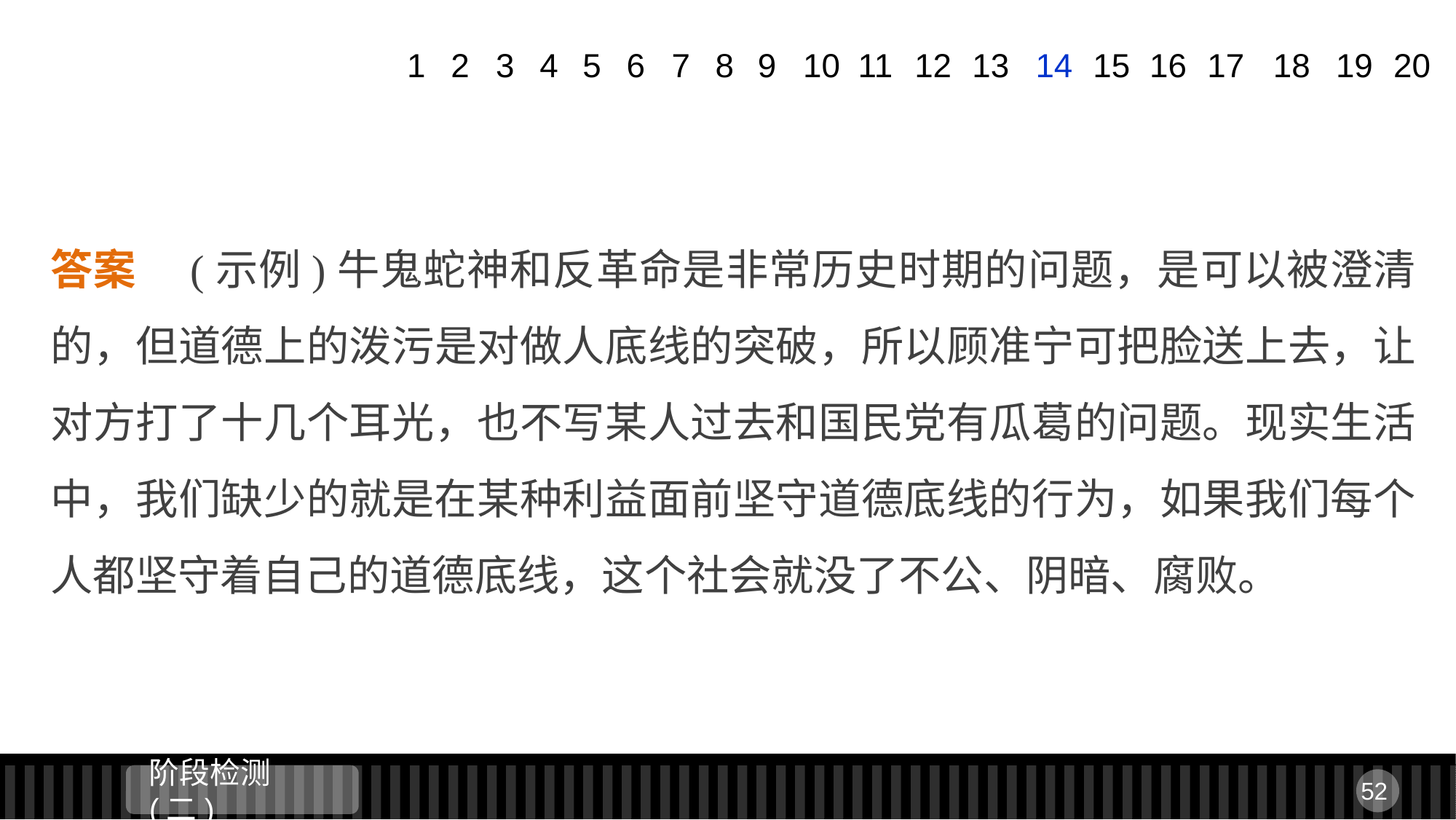

1
2
3
4
5
6
7
8
9
11
12
13
14
15
16
17
18
19
20
10
答案　(示例)牛鬼蛇神和反革命是非常历史时期的问题，是可以被澄清的，但道德上的泼污是对做人底线的突破，所以顾准宁可把脸送上去，让对方打了十几个耳光，也不写某人过去和国民党有瓜葛的问题。现实生活中，我们缺少的就是在某种利益面前坚守道德底线的行为，如果我们每个人都坚守着自己的道德底线，这个社会就没了不公、阴暗、腐败。